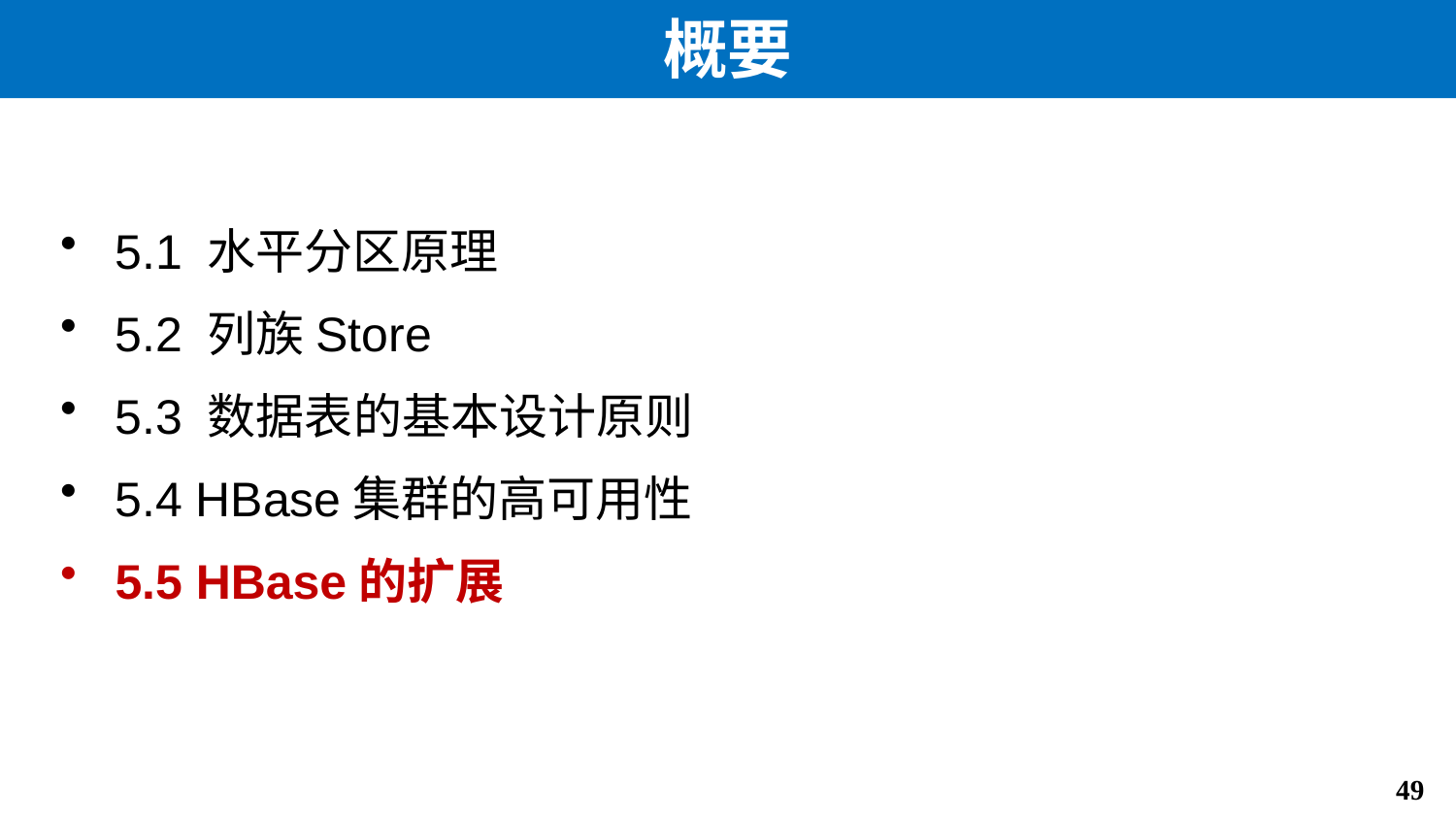

# 概要
5.1 水平分区原理
5.2 列族Store
5.3 数据表的基本设计原则
5.4 HBase集群的高可用性
5.5 HBase的扩展